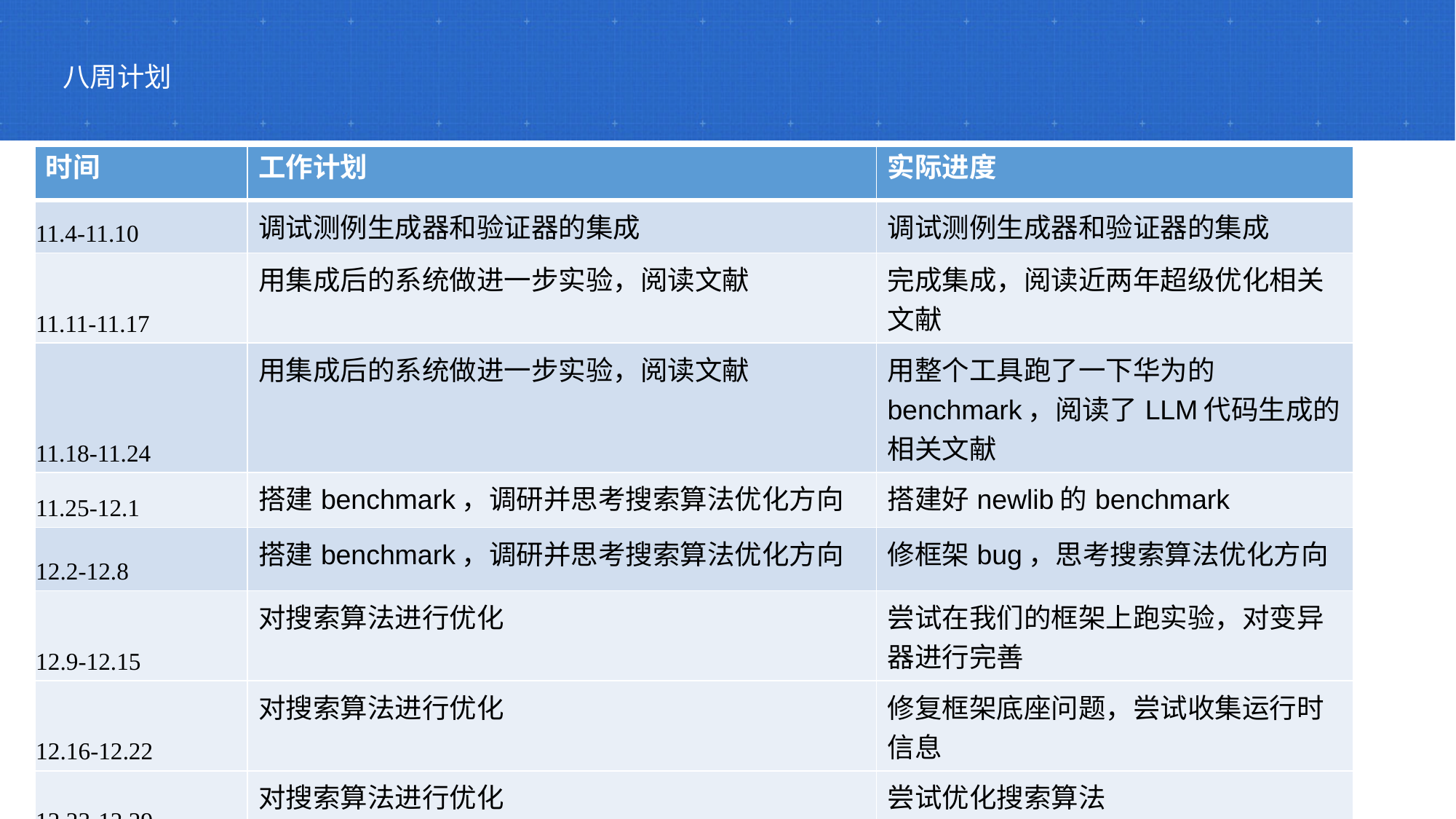

八周计划
| 时间 | 工作计划 | 实际进度 |
| --- | --- | --- |
| 11.4-11.10 | 调试测例生成器和验证器的集成 | 调试测例生成器和验证器的集成 |
| 11.11-11.17 | 用集成后的系统做进一步实验，阅读文献 | 完成集成，阅读近两年超级优化相关文献 |
| 11.18-11.24 | 用集成后的系统做进一步实验，阅读文献 | 用整个工具跑了一下华为的benchmark，阅读了LLM代码生成的相关文献 |
| 11.25-12.1 | 搭建benchmark，调研并思考搜索算法优化方向 | 搭建好newlib的benchmark |
| 12.2-12.8 | 搭建benchmark，调研并思考搜索算法优化方向 | 修框架bug，思考搜索算法优化方向 |
| 12.9-12.15 | 对搜索算法进行优化 | 尝试在我们的框架上跑实验，对变异器进行完善 |
| 12.16-12.22 | 对搜索算法进行优化 | 修复框架底座问题，尝试收集运行时信息 |
| 12.23-12.29 | 对搜索算法进行优化 | 尝试优化搜索算法 |